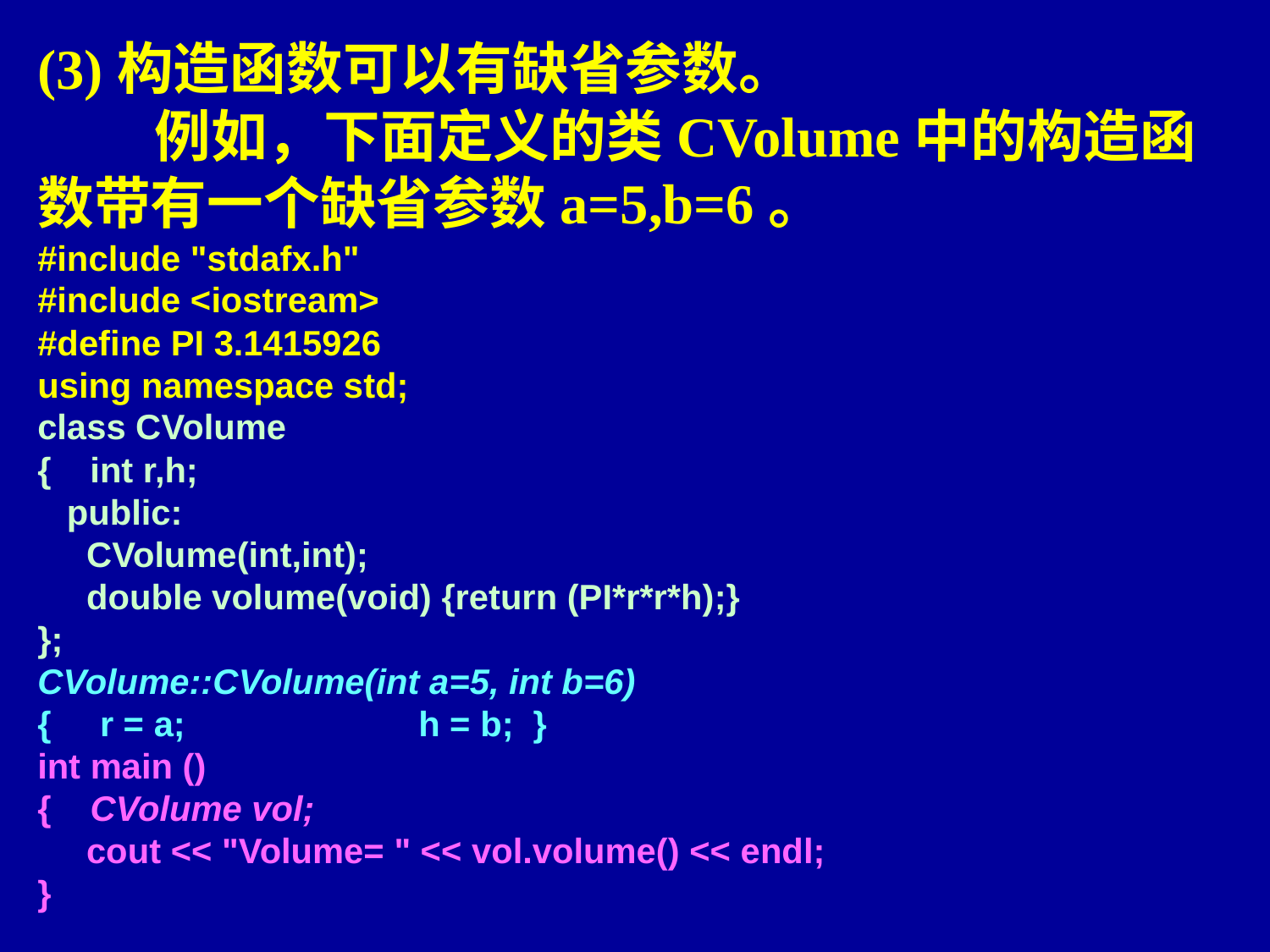

(3)构造函数可以有缺省参数。
        例如，下面定义的类CVolume中的构造函数带有一个缺省参数a=5,b=6。
#include "stdafx.h"
#include <iostream>
#define PI 3.1415926
using namespace std;
class CVolume
{    int r,h;
   public:
     CVolume(int,int);
     double volume(void) {return (PI*r*r*h);}
};
CVolume::CVolume(int a=5, int b=6)
{     r = a;		h = b;  }
int main ()
{    CVolume vol;
     cout << "Volume= " << vol.volume() << endl;
}